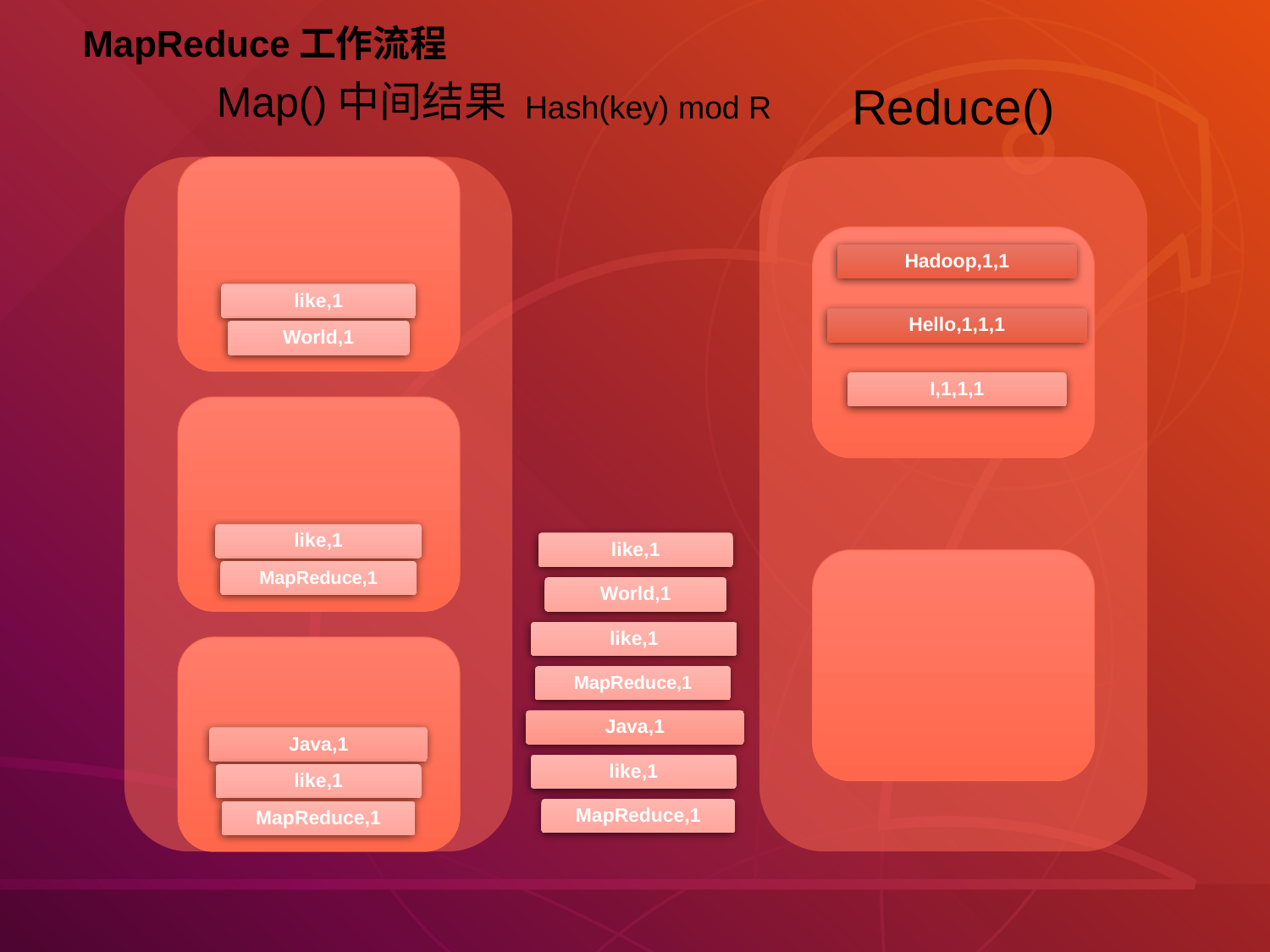

MapReduce工作流程
Map()中间结果
Reduce()

Hash(key) mod R

Hadoop,1,1
like,1
Hello,1,1,1
World,1
I,1,1,1

like,1
like,1
MapReduce,1
World,1
like,1

MapReduce,1
Java,1
Java,1
like,1
like,1
MapReduce,1
MapReduce,1